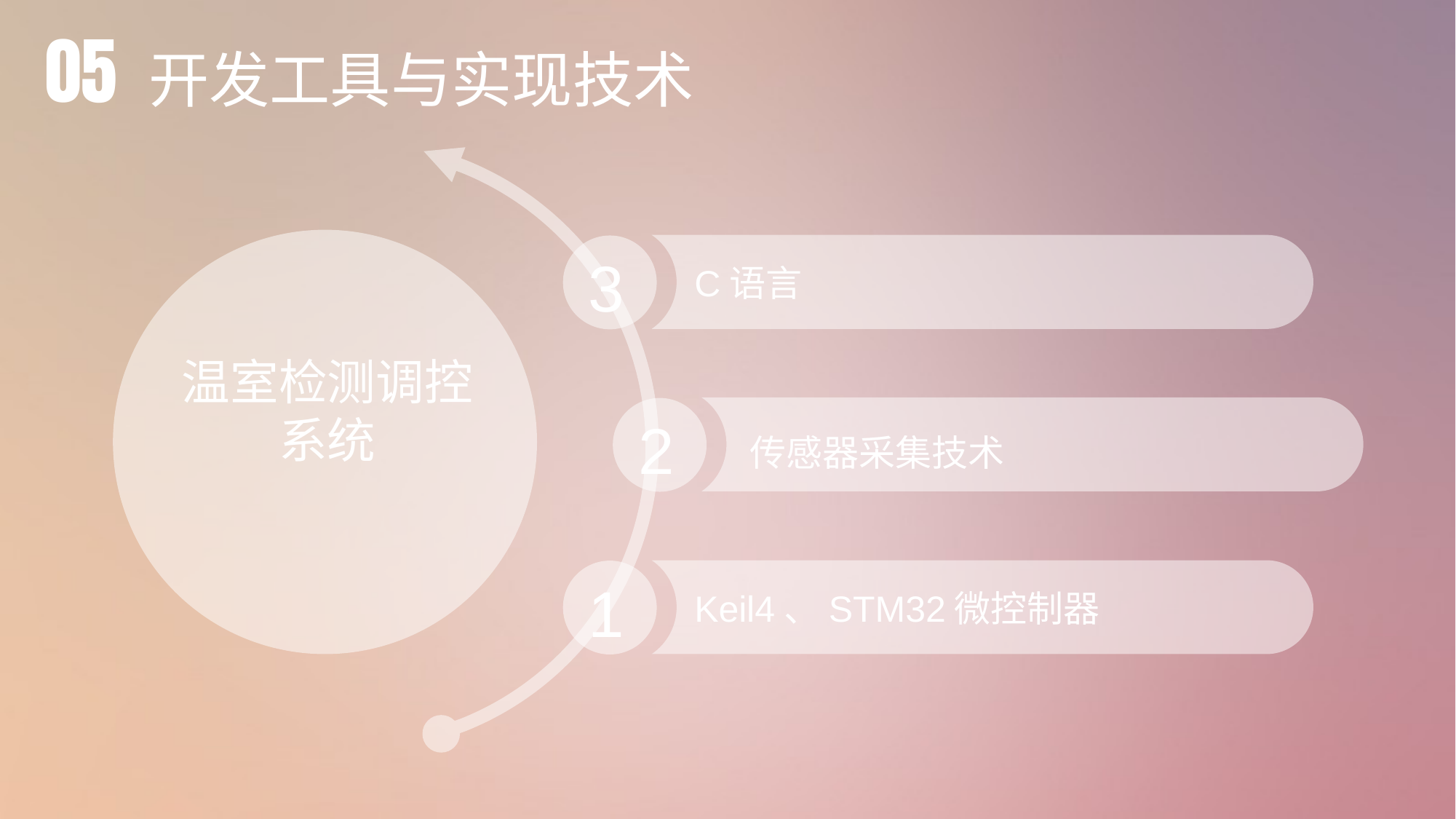

05 开发工具与实现技术

3
C语言

温室检测调控系统

2
传感器采集技术

1
Keil4、STM32微控制器